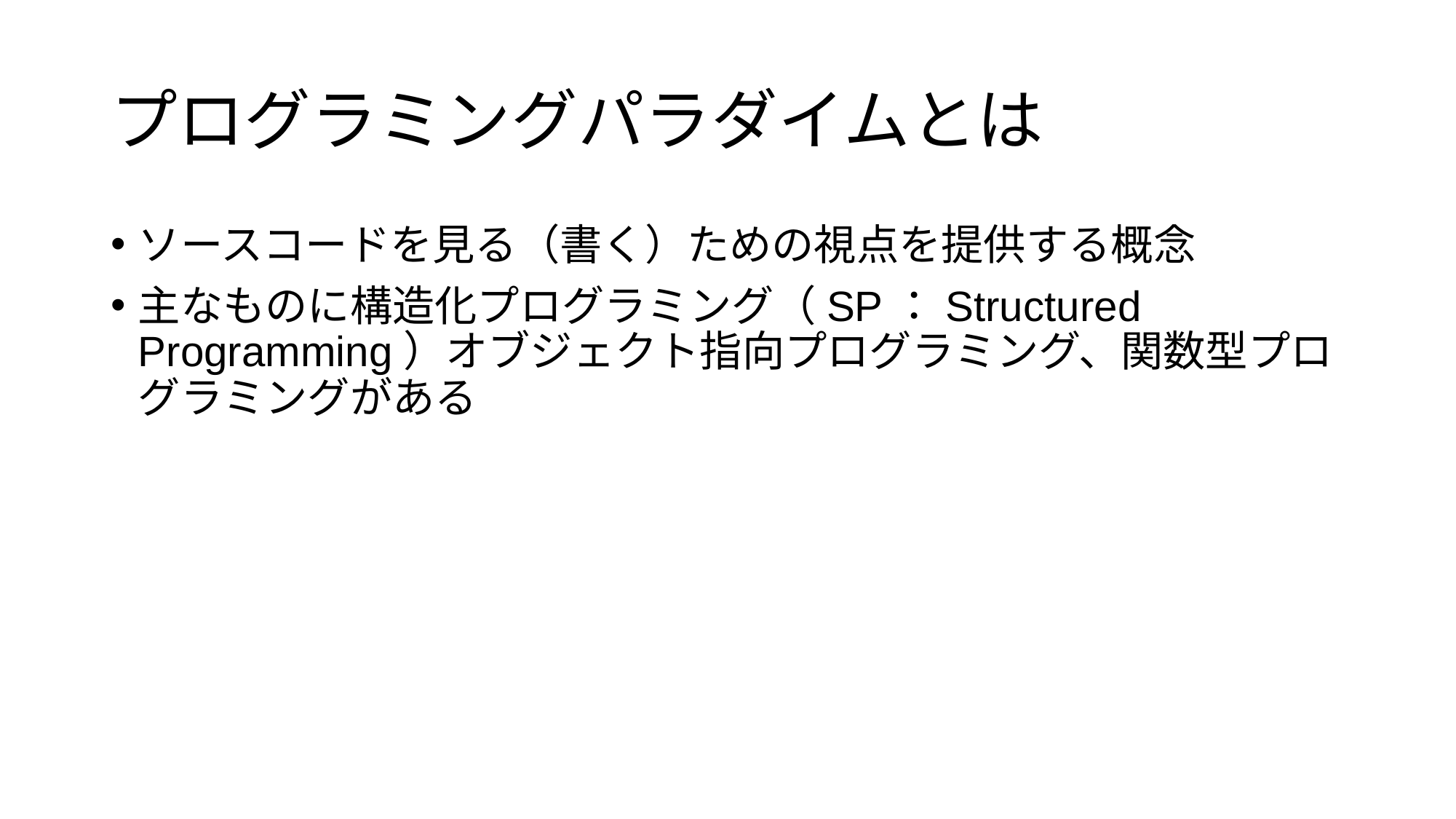

# プログラミングパラダイムとは
ソースコードを見る（書く）ための視点を提供する概念
主なものに構造化プログラミング（SP：Structured Programming）オブジェクト指向プログラミング、関数型プログラミングがある